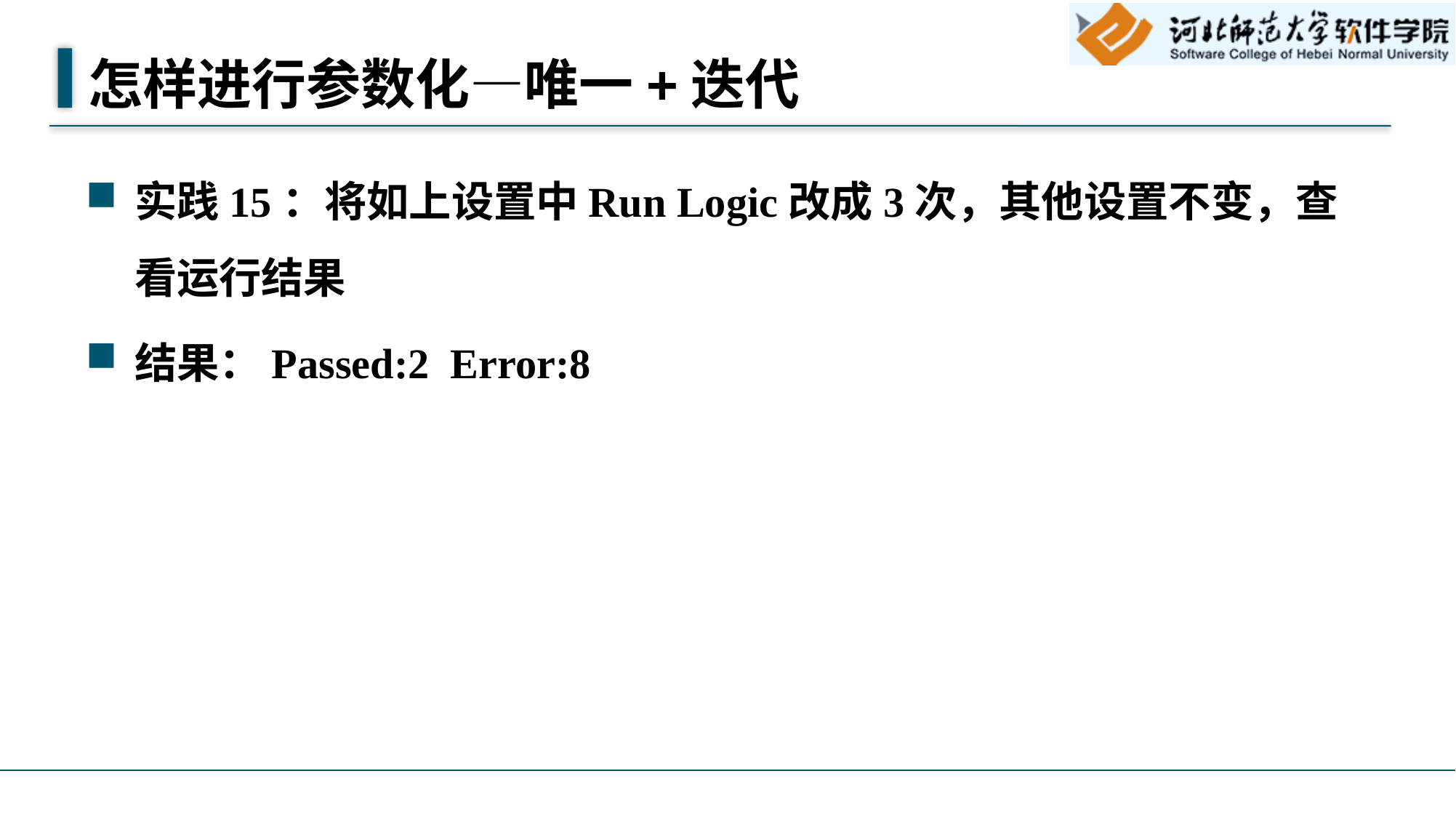

# 怎样进行参数化—唯一+迭代
实践15：将如上设置中Run Logic改成3次，其他设置不变，查看运行结果
结果：Passed:2  Error:8